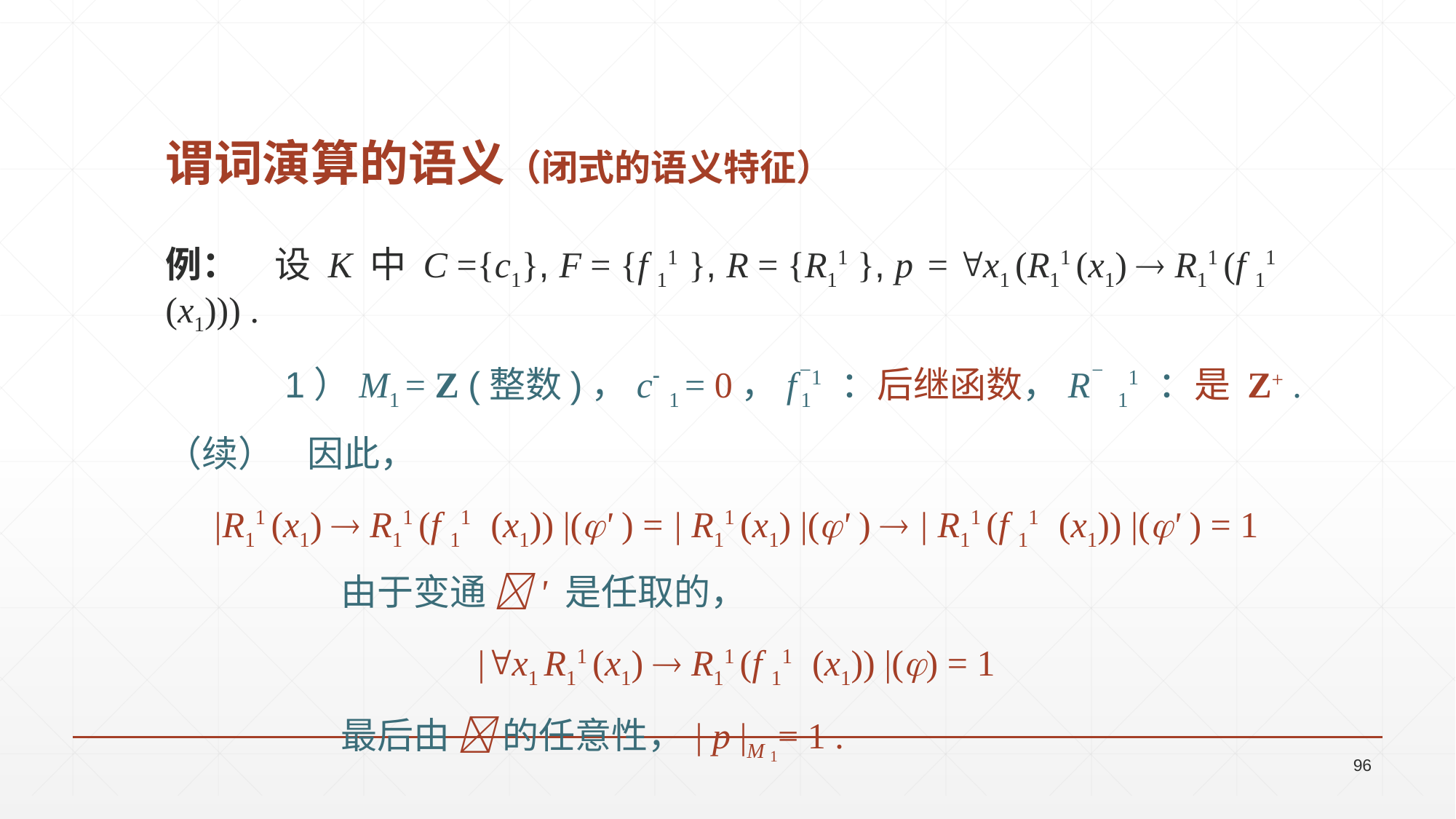

# 谓词演算的语义（闭式的语义特征）
例：	设 K 中 C ={c1}, F = {f 11  }, R = {R11 }, p  = ∀x1 (R11 (x1) → R11 (f 11   (x1))) .
	 1）M1 = Z (整数)，c− 1 = 0，f −     11 ：后继函数，R−   11 ：是 Z+ .
（续）    因此，
|R11 (x1) → R11 (f 11   (x1)) |(ϕʹ ) = | R11 (x1) |(ϕʹ ) → | R11 (f 11   (x1)) |(ϕʹ ) = 1
	       由于变通 ϕʹ 是任取的，
|∀x1 R11 (x1) → R11 (f 11   (x1)) |(ϕ) = 1
	       最后由 ϕ 的任意性，| p |M 1= 1 .
96